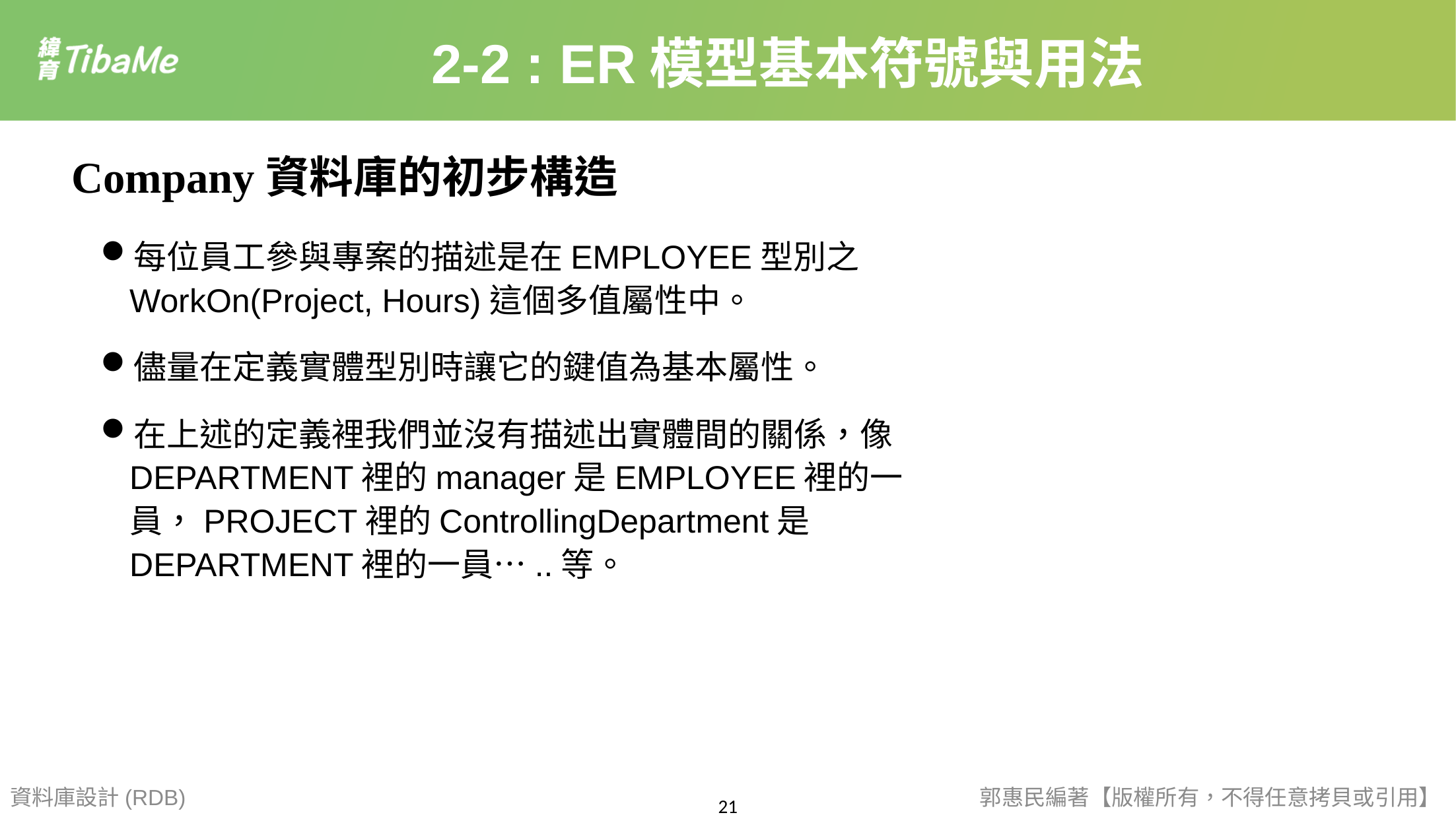

2-2 : ER模型基本符號與用法

Company資料庫的初步構造
每位員工參與專案的描述是在EMPLOYEE型別之WorkOn(Project, Hours)這個多值屬性中。
儘量在定義實體型別時讓它的鍵值為基本屬性。
在上述的定義裡我們並沒有描述出實體間的關係，像DEPARTMENT裡的manager是EMPLOYEE裡的一員，PROJECT裡的ControllingDepartment是DEPARTMENT裡的一員…..等。
資料庫設計(RDB)
郭惠民編著【版權所有，不得任意拷貝或引用】